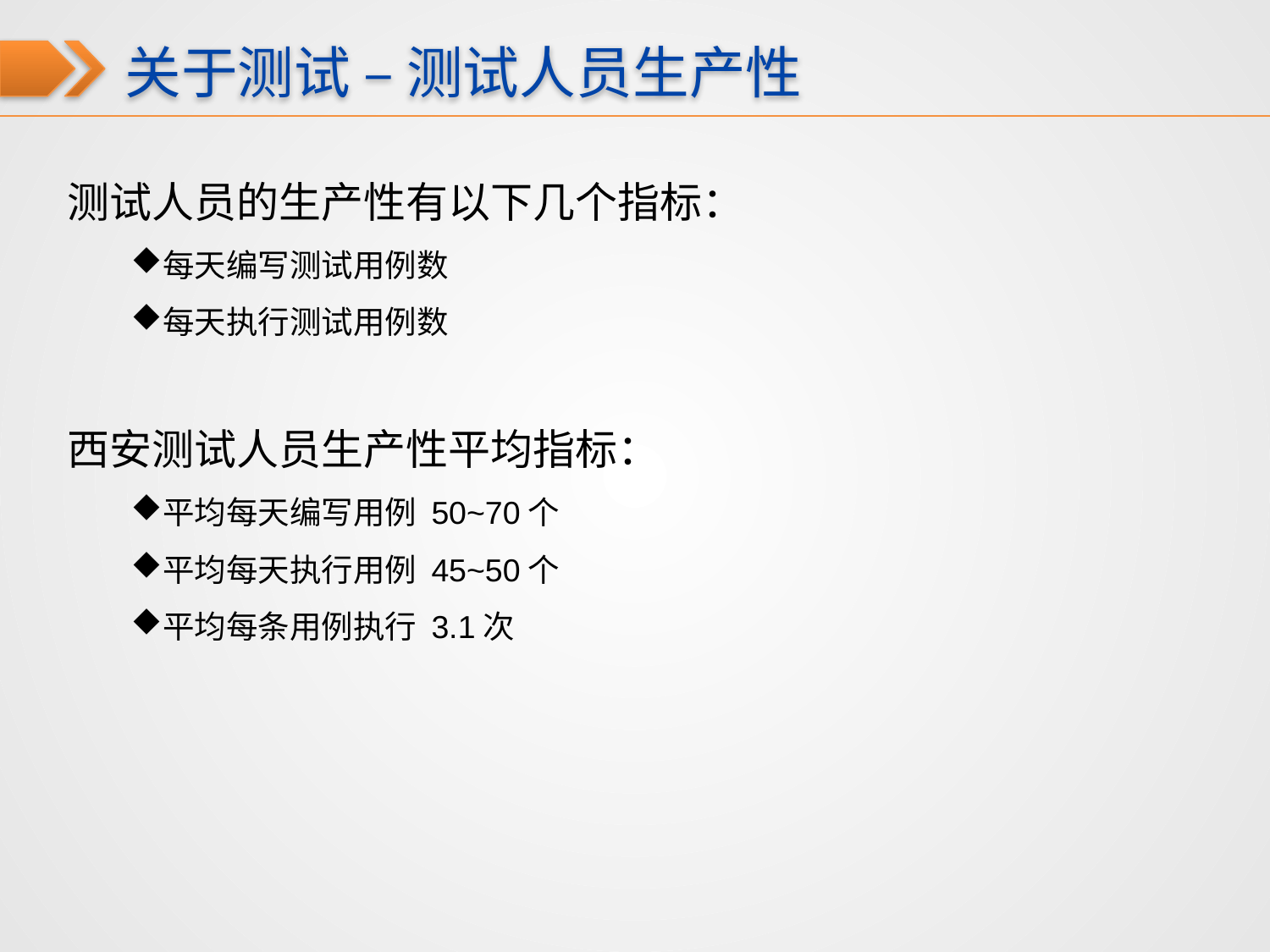

关于测试 – 测试人员生产性

测试人员的生产性有以下几个指标：
每天编写测试用例数
每天执行测试用例数

西安测试人员生产性平均指标：
平均每天编写用例 50~70个
平均每天执行用例 45~50个
平均每条用例执行 3.1次